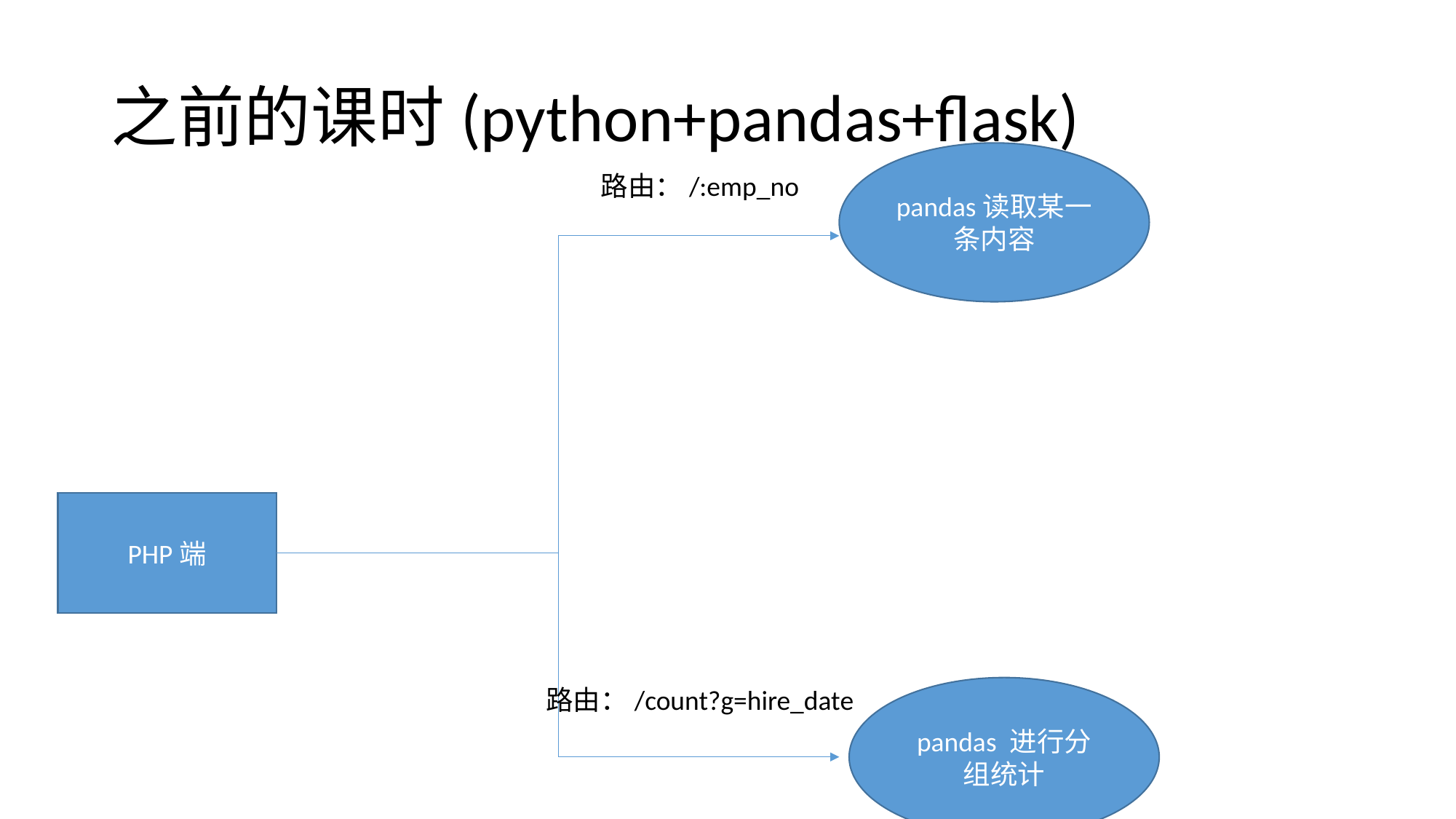

# 之前的课时(python+pandas+flask)
pandas读取某一条内容
路由：/:emp_no
PHP端
路由：/count?g=hire_date
pandas 进行分组统计